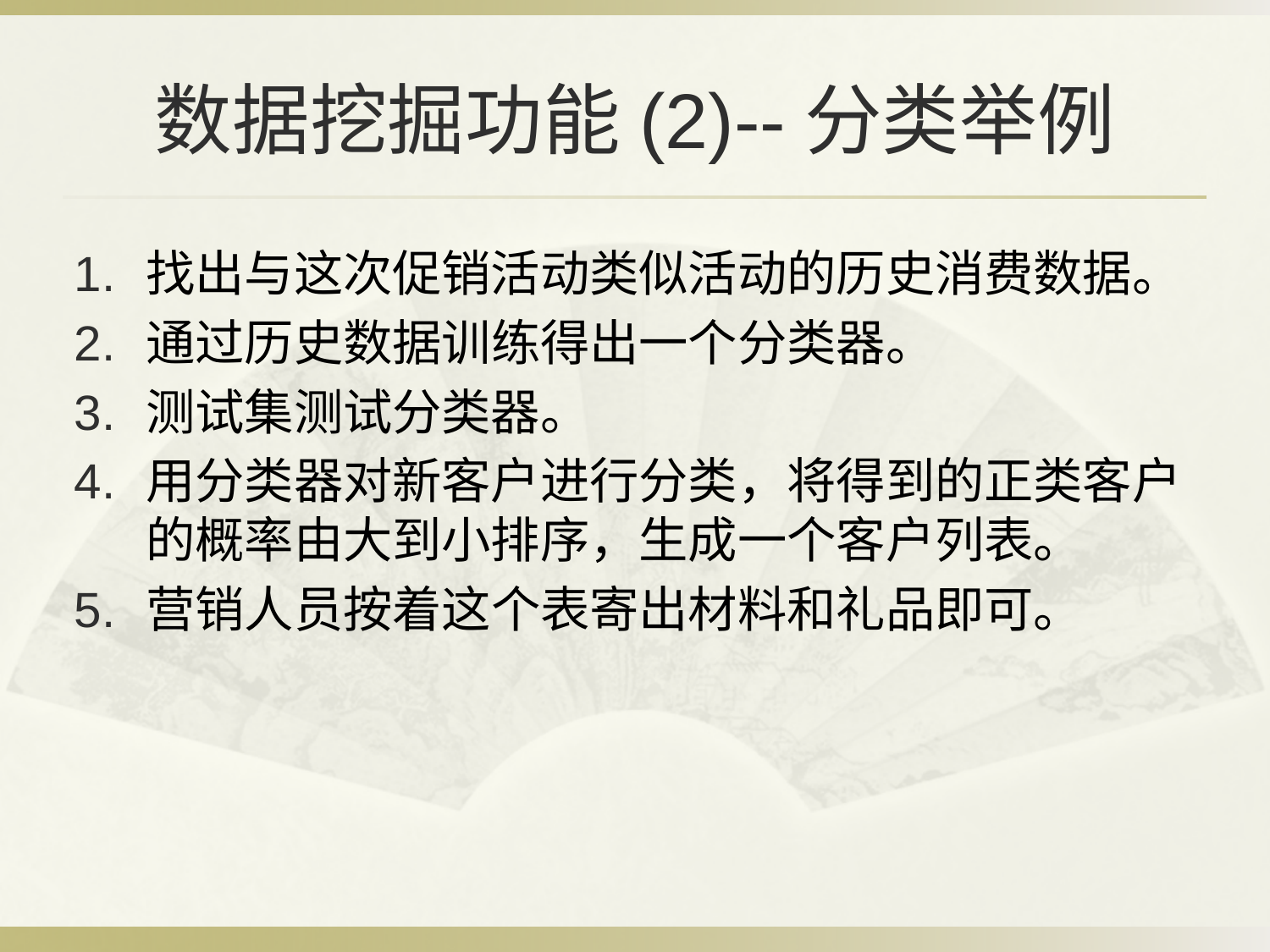

# 数据挖掘功能(2)--分类举例
找出与这次促销活动类似活动的历史消费数据。
通过历史数据训练得出一个分类器。
测试集测试分类器。
用分类器对新客户进行分类，将得到的正类客户的概率由大到小排序，生成一个客户列表。
营销人员按着这个表寄出材料和礼品即可。